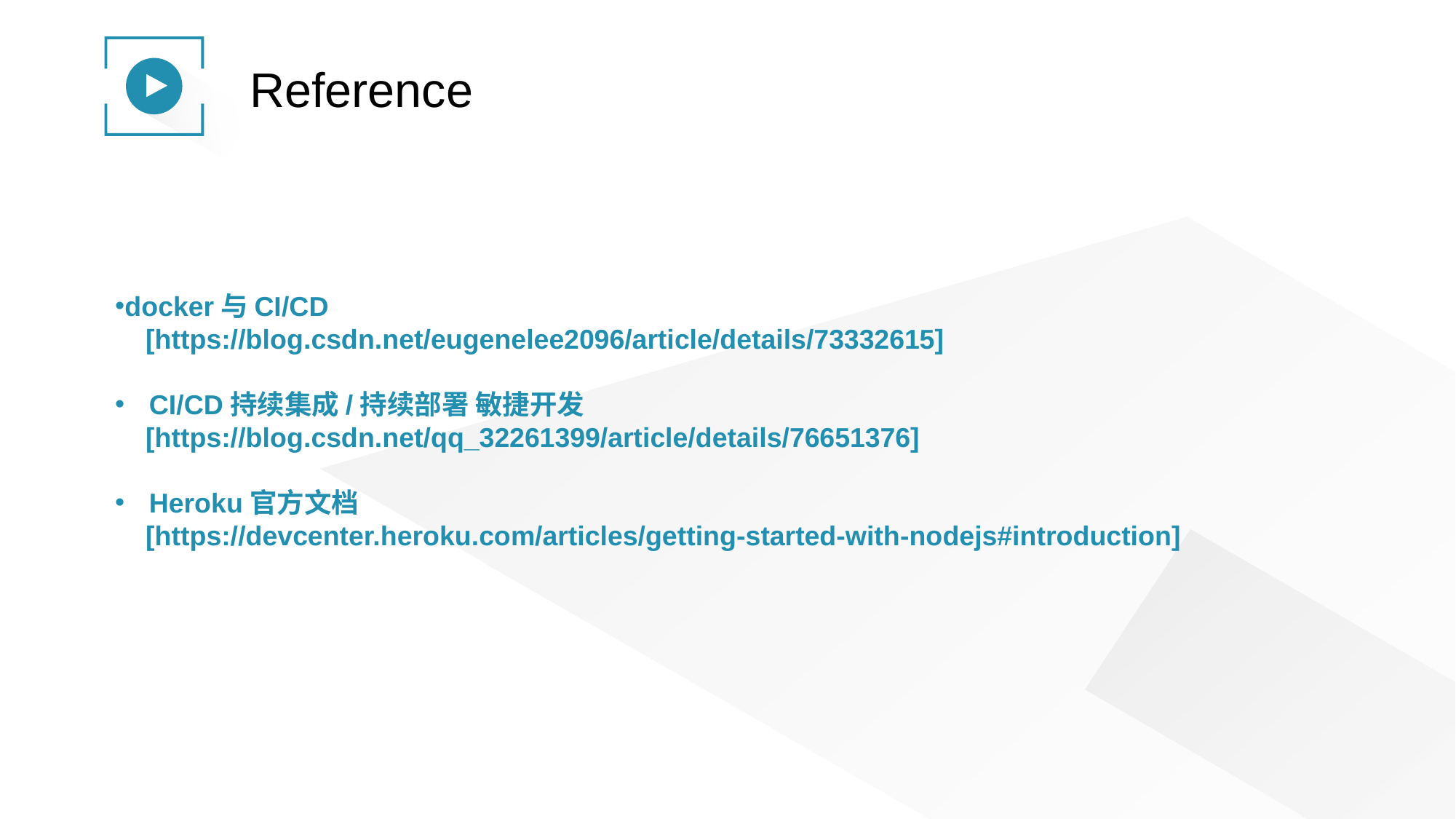

Reference

docker与CI/CD
    [https://blog.csdn.net/eugenelee2096/article/details/73332615]

CI/CD持续集成/持续部署 敏捷开发
    [https://blog.csdn.net/qq_32261399/article/details/76651376]

Heroku官方文档
    [https://devcenter.heroku.com/articles/getting-started-with-nodejs#introduction]